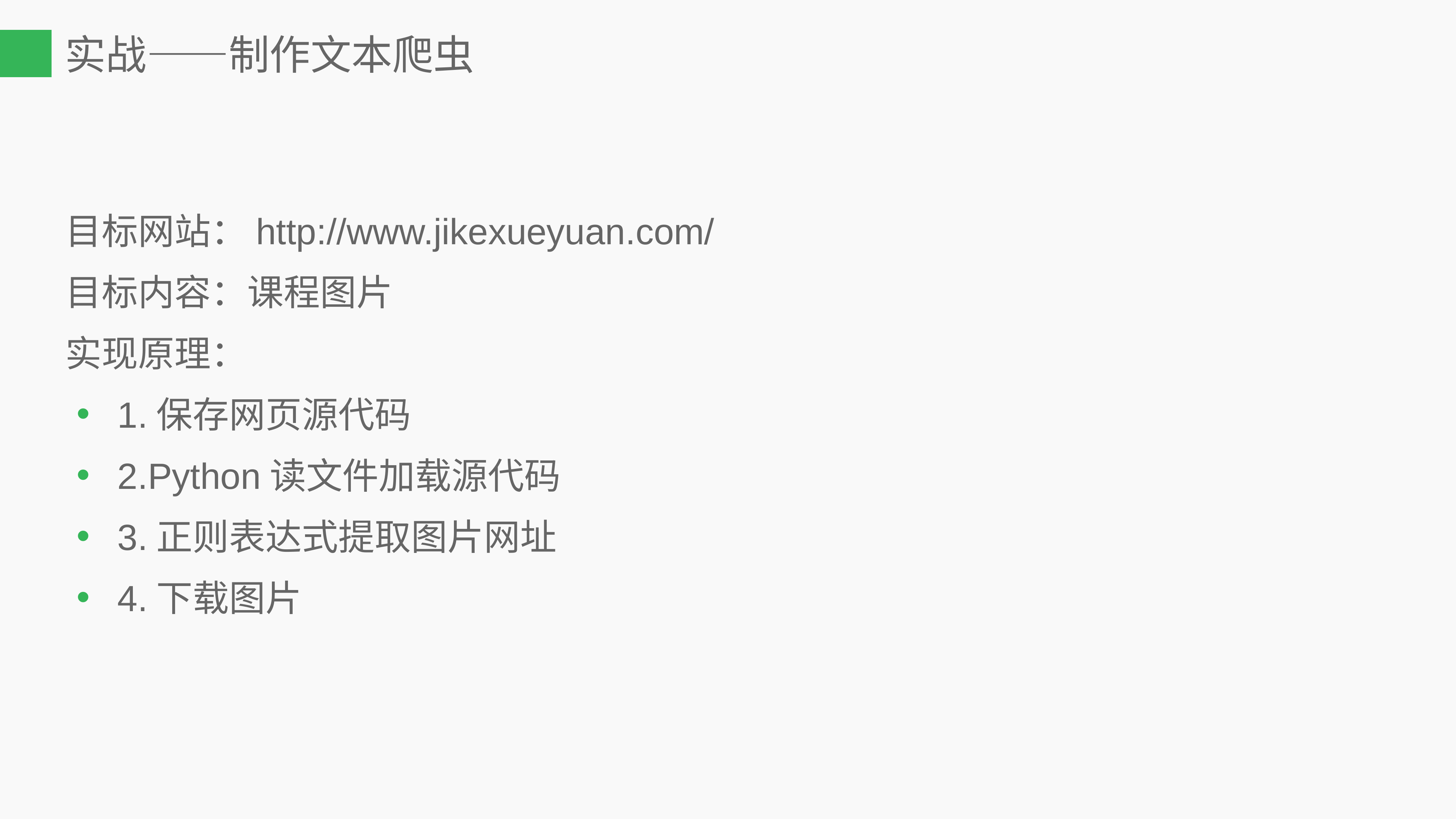

实战——制作文本爬虫

目标网站：http://www.jikexueyuan.com/
目标内容：课程图片
实现原理：
1.保存网页源代码
2.Python读文件加载源代码
3.正则表达式提取图片网址
4.下载图片